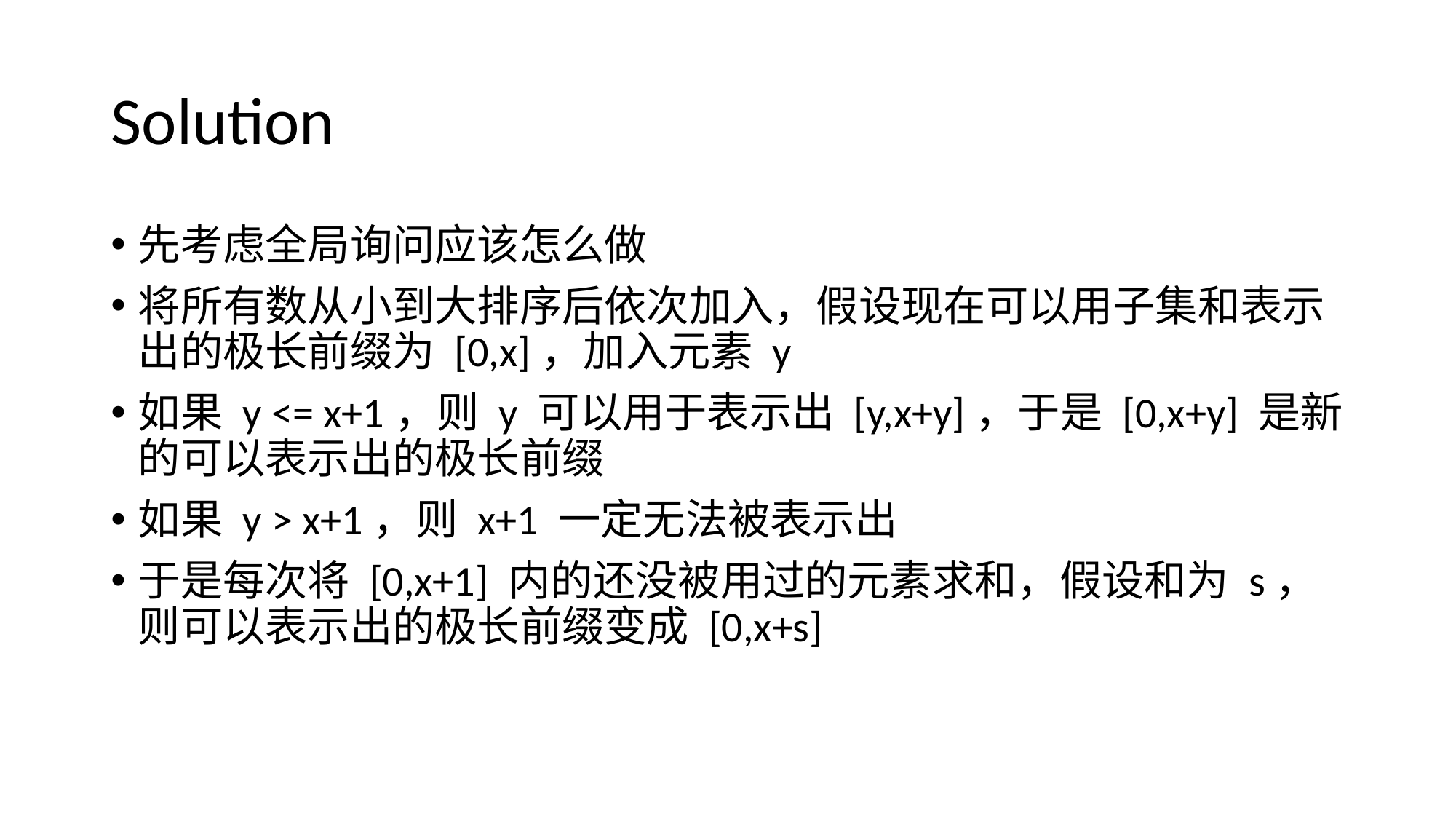

# Solution
先考虑全局询问应该怎么做
将所有数从小到大排序后依次加入，假设现在可以用子集和表示出的极长前缀为 [0,x]，加入元素 y
如果 y <= x+1，则 y 可以用于表示出 [y,x+y]，于是 [0,x+y] 是新的可以表示出的极长前缀
如果 y > x+1，则 x+1 一定无法被表示出
于是每次将 [0,x+1] 内的还没被用过的元素求和，假设和为 s，则可以表示出的极长前缀变成 [0,x+s]